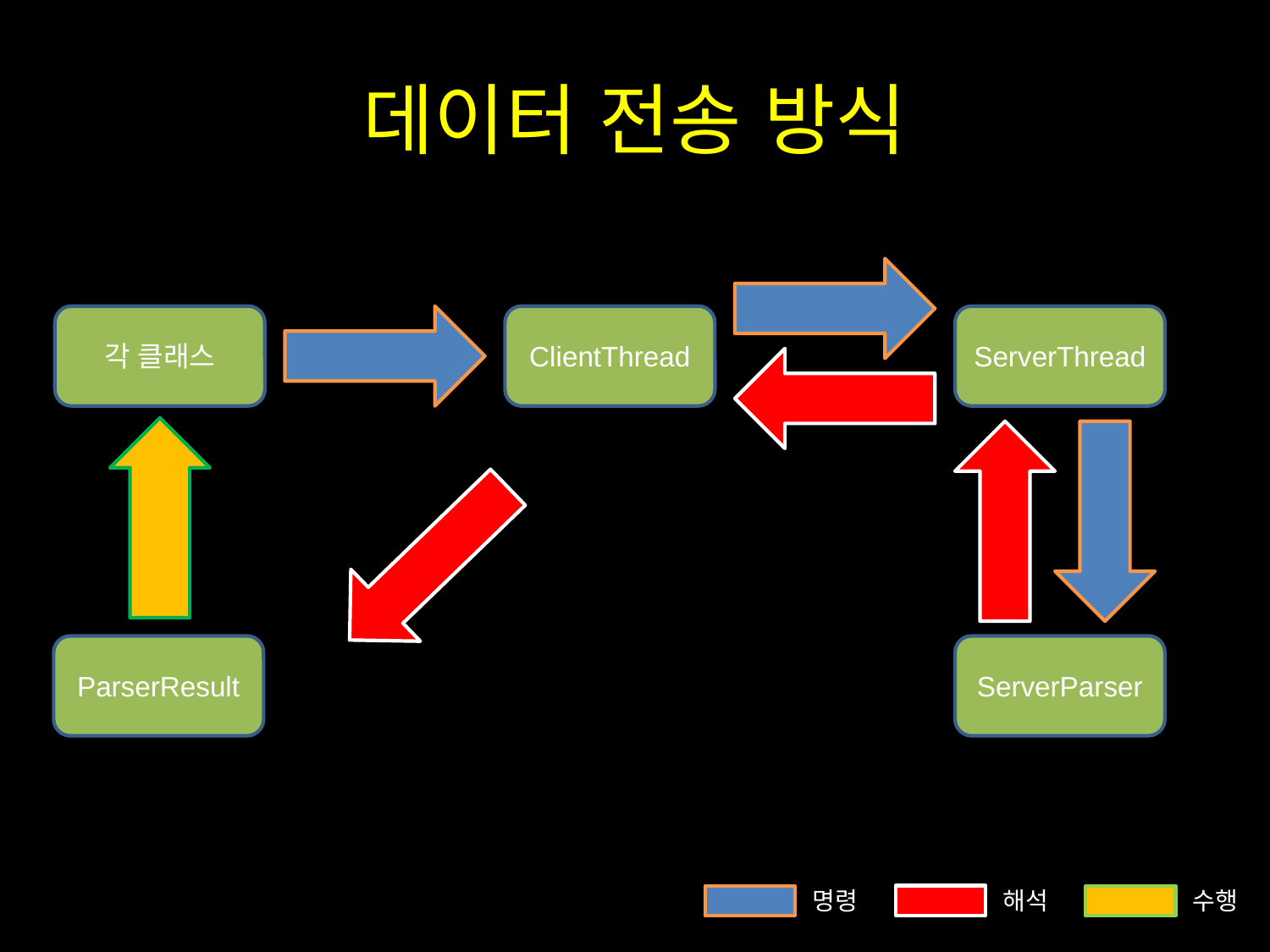

# 데이터 전송 방식

각 클래스

ClientThread
ServerThread

ParserResult
ServerParser
해석

명령

수행